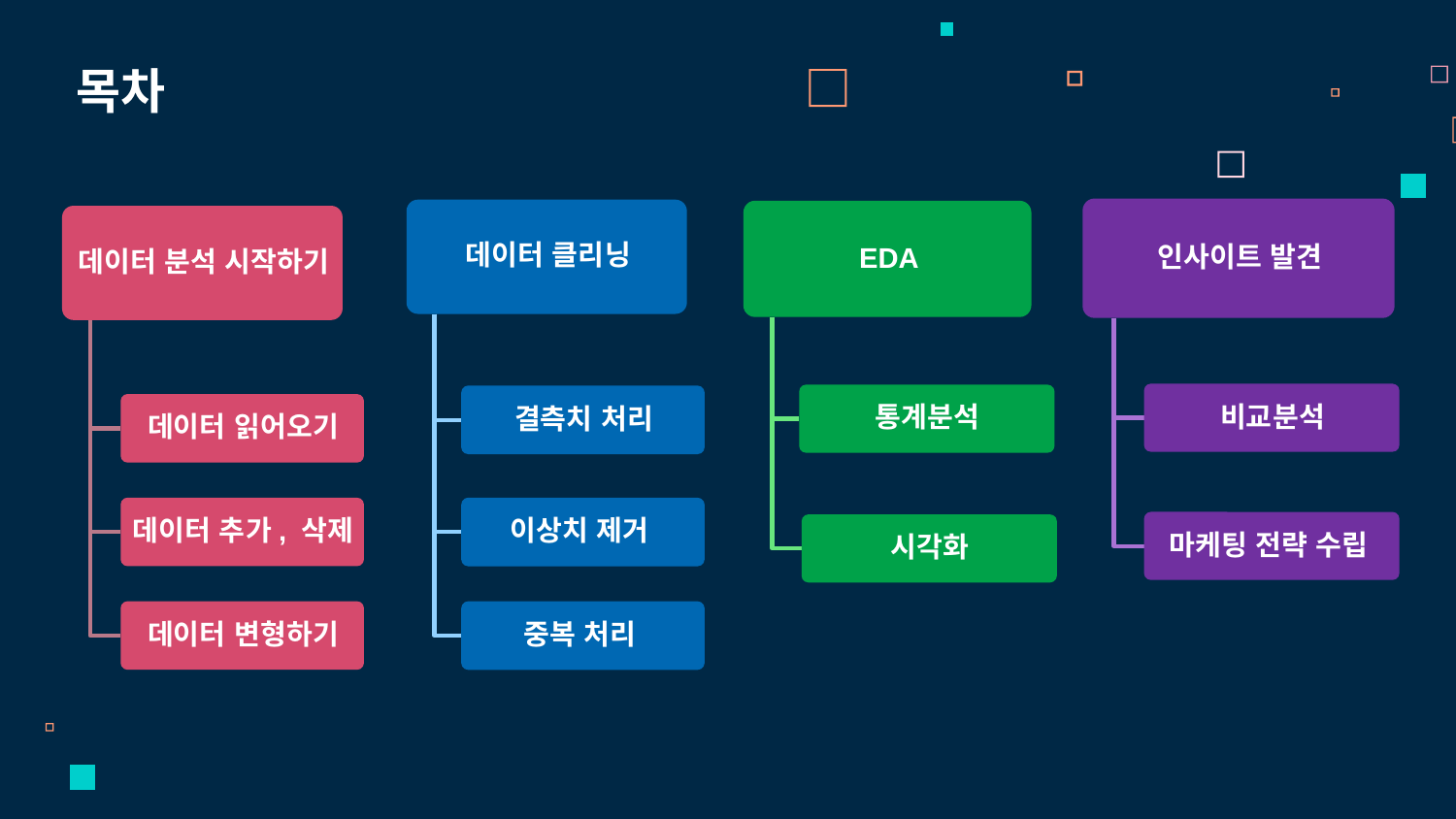

목차

EDA
통계분석
시각화
인사이트 발견
비교분석
마케팅 전략 수립
데이터 분석 시작하기
데이터 읽어오기
데이터 추가, 삭제
데이터 변형하기
데이터 클리닝
결측치 처리
이상치 제거
중복 처리